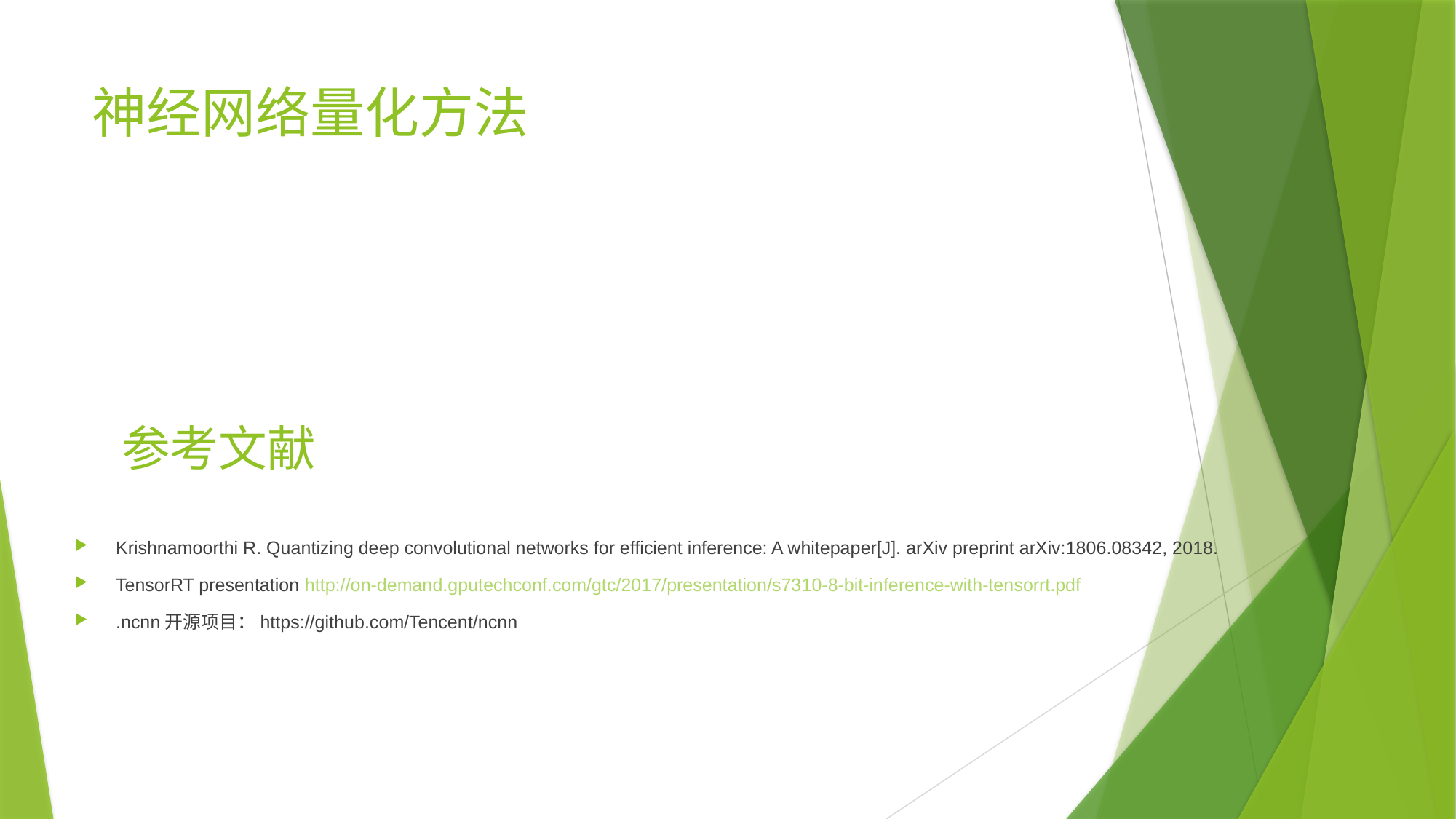

神经网络量化方法
# 参考文献
Krishnamoorthi R. Quantizing deep convolutional networks for efficient inference: A whitepaper[J]. arXiv preprint arXiv:1806.08342, 2018.
TensorRT presentation http://on-demand.gputechconf.com/gtc/2017/presentation/s7310-8-bit-inference-with-tensorrt.pdf
.ncnn开源项目：https://github.com/Tencent/ncnn